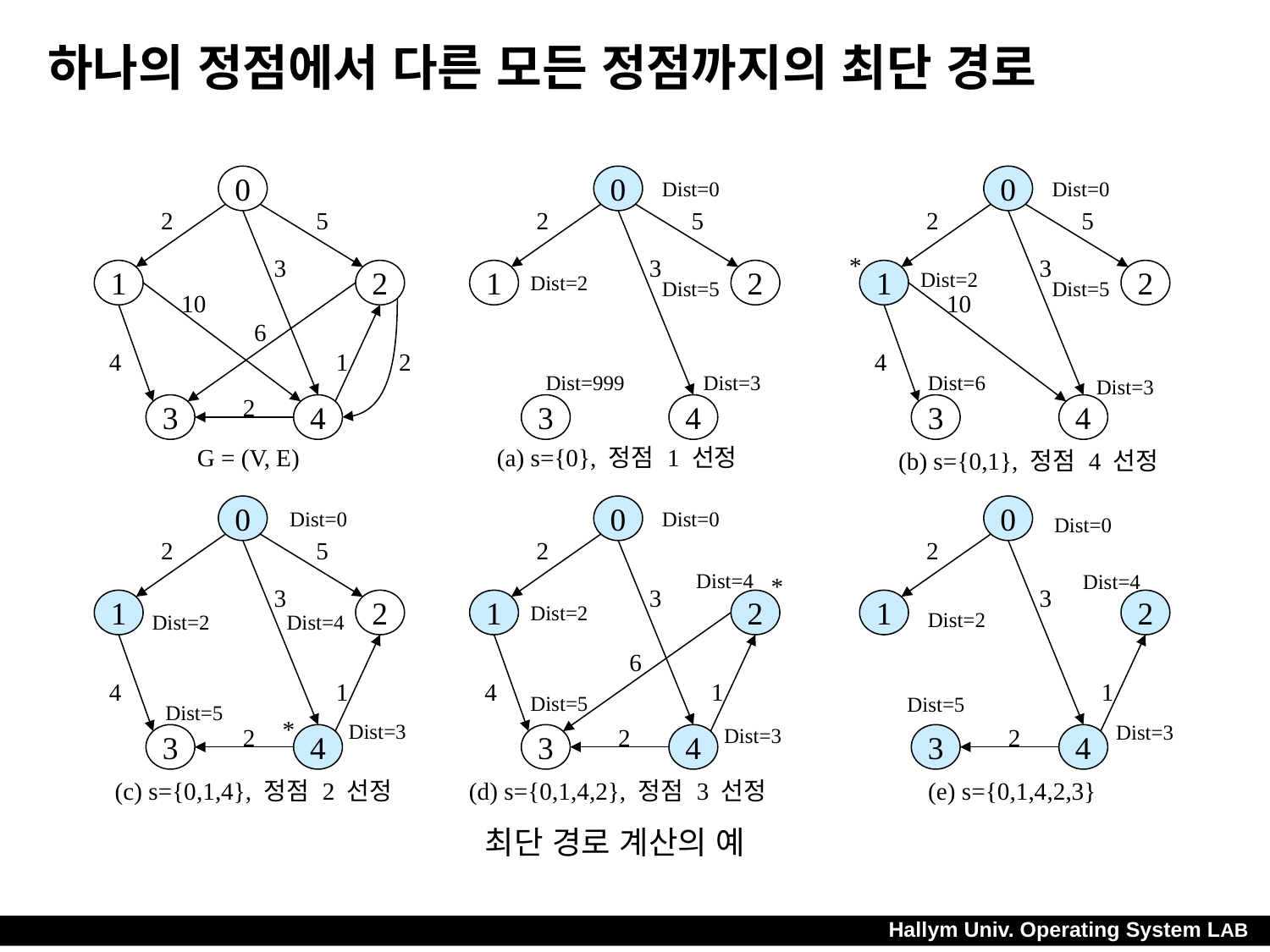

# 하나의 정점에서 다른 모든 정점까지의 최단 경로
0
0
0
Dist=0
Dist=0
2
5
2
5
2
5
*
3
3
3
Dist=2
1
2
1
2
1
2
Dist=2
Dist=5
Dist=5
10
10
6
4
1
2
4
Dist=999
Dist=3
Dist=6
Dist=3
2
3
4
3
4
3
4
G = (V, E)
(a) s={0}, 정점 1 선정
(b) s={0,1}, 정점 4 선정
0
0
0
Dist=0
Dist=0
Dist=0
2
5
2
2
Dist=4
Dist=4
*
3
3
3
1
2
1
2
1
2
Dist=2
Dist=2
Dist=2
Dist=4
6
4
1
4
1
1
Dist=5
Dist=5
Dist=5
*
Dist=3
Dist=3
2
2
2
Dist=3
3
4
3
4
3
4
(c) s={0,1,4}, 정점 2 선정
(d) s={0,1,4,2}, 정점 3 선정
(e) s={0,1,4,2,3}
최단 경로 계산의 예